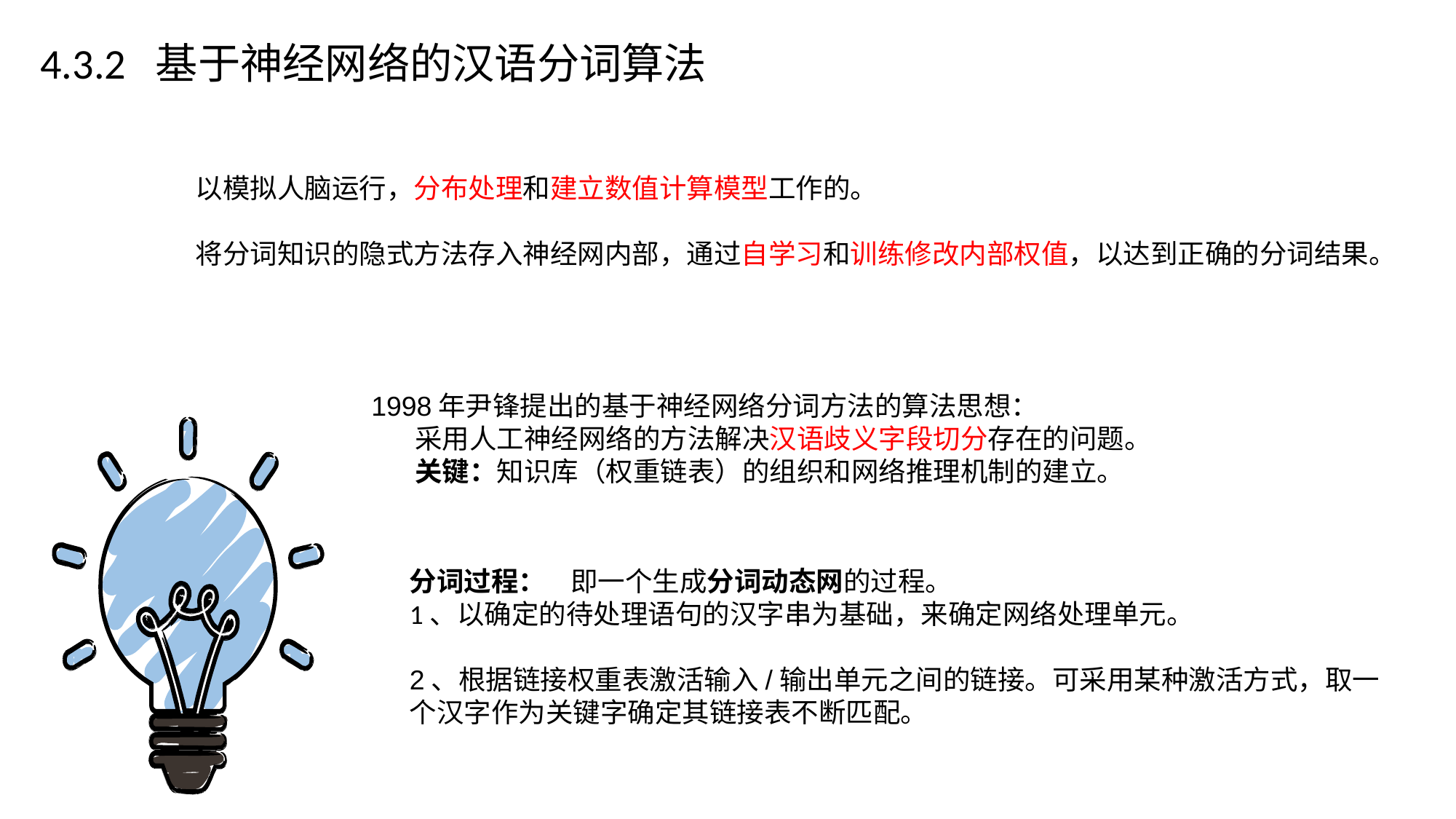

4.3.2  基于神经网络的汉语分词算法
以模拟人脑运行，分布处理和建立数值计算模型工作的。

将分词知识的隐式方法存入神经网内部，通过自学习和训练修改内部权值，以达到正确的分词结果。
1998年尹锋提出的基于神经网络分词方法的算法思想：
      采用人工神经网络的方法解决汉语歧义字段切分存在的问题。
      关键：知识库（权重链表）的组织和网络推理机制的建立。

分词过程：    即一个生成分词动态网的过程。
1、以确定的待处理语句的汉字串为基础，来确定网络处理单元。

2、根据链接权重表激活输入/输出单元之间的链接。可采用某种激活方式，取一个汉字作为关键字确定其链接表不断匹配。